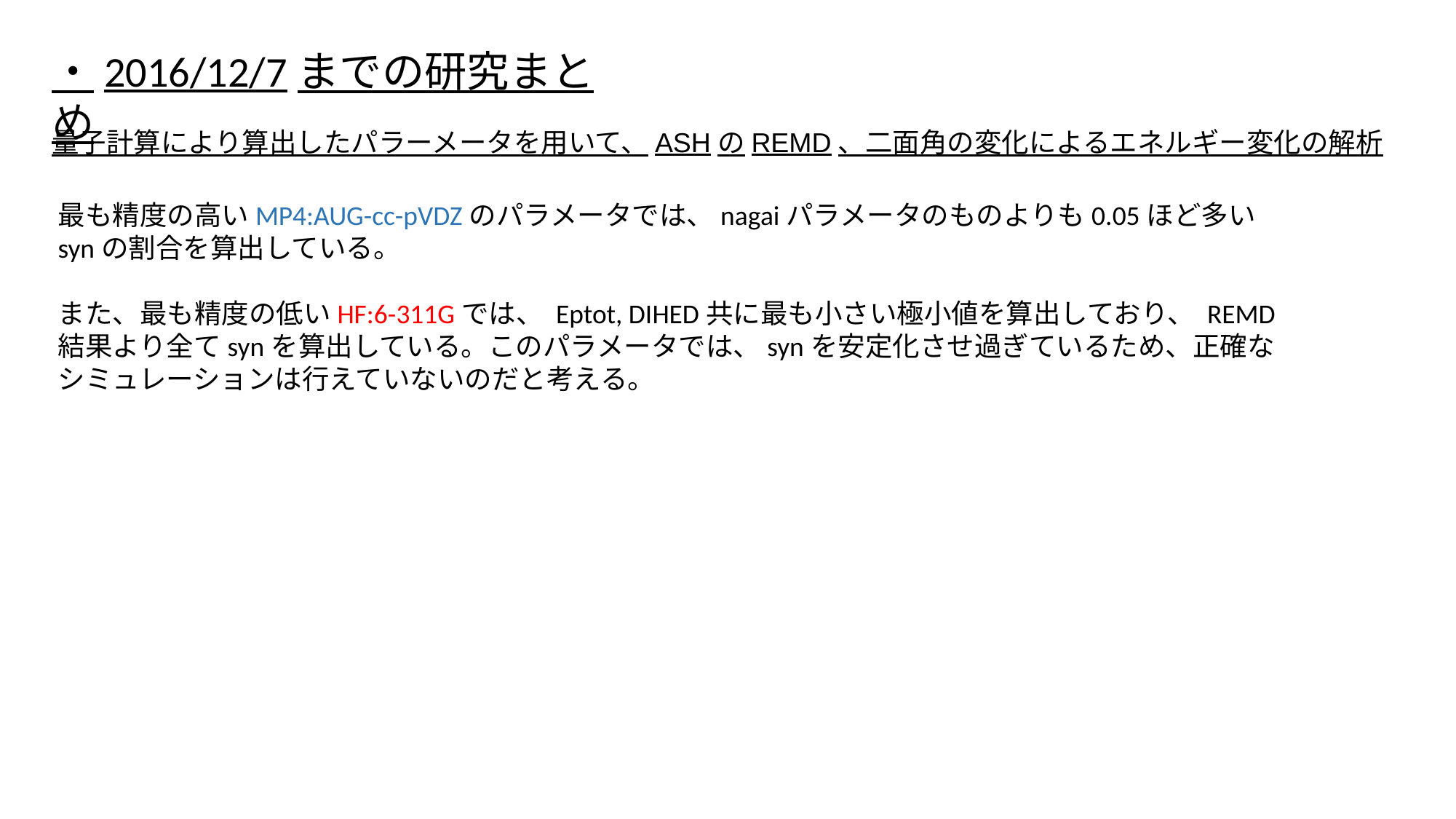

・2016/12/7までの研究まとめ
量子計算により算出したパラーメータを用いて、ASHのREMD、二面角の変化によるエネルギー変化の解析
最も精度の高いMP4:AUG-cc-pVDZのパラメータでは、nagaiパラメータのものよりも0.05ほど多いsynの割合を算出している。

また、最も精度の低いHF:6-311Gでは、 Eptot, DIHED共に最も小さい極小値を算出しており、 REMD結果より全てsynを算出している。このパラメータでは、synを安定化させ過ぎているため、正確なシミュレーションは行えていないのだと考える。